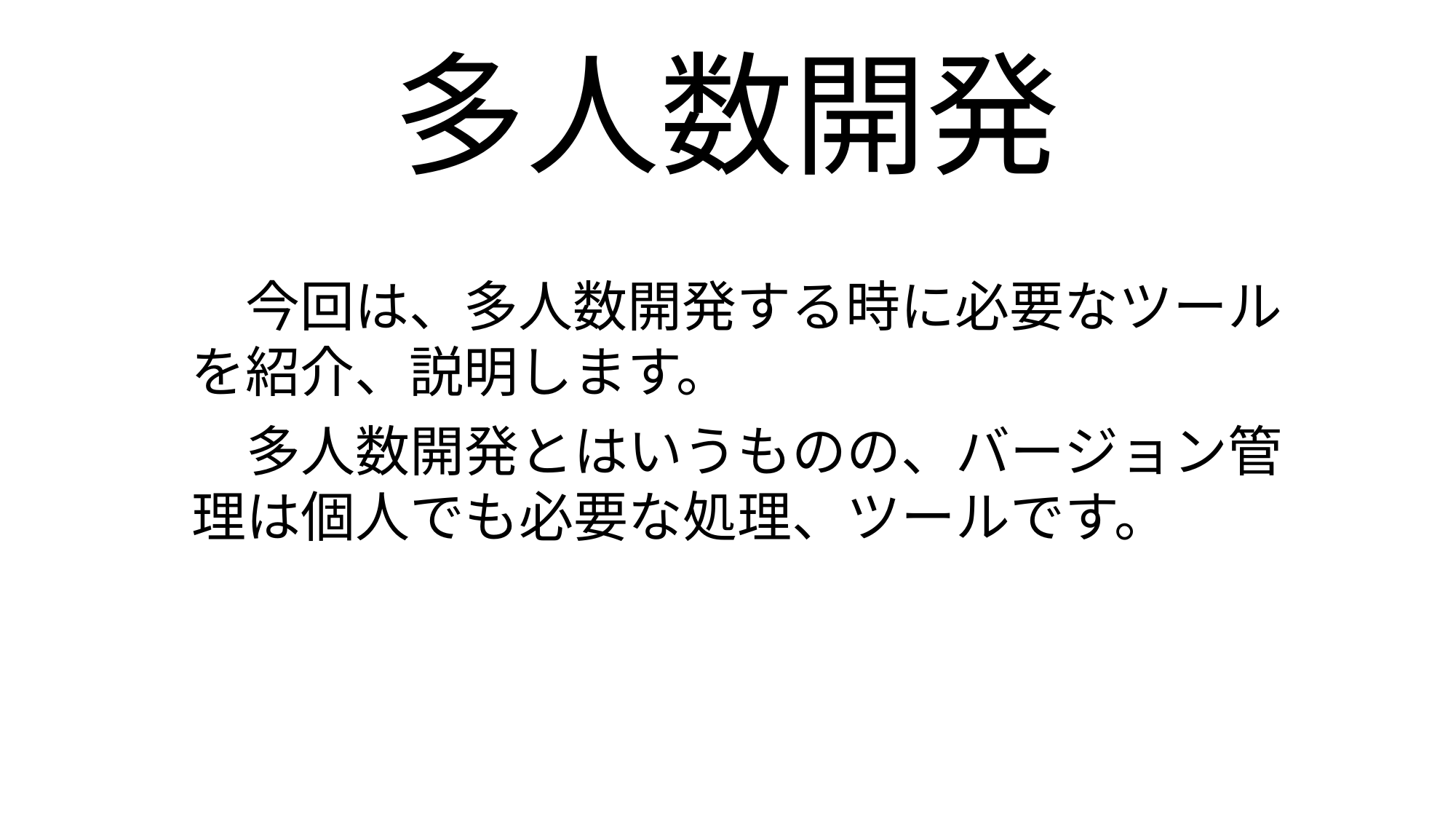

# 多人数開発
　今回は、多人数開発する時に必要なツールを紹介、説明します。
　多人数開発とはいうものの、バージョン管理は個人でも必要な処理、ツールです。